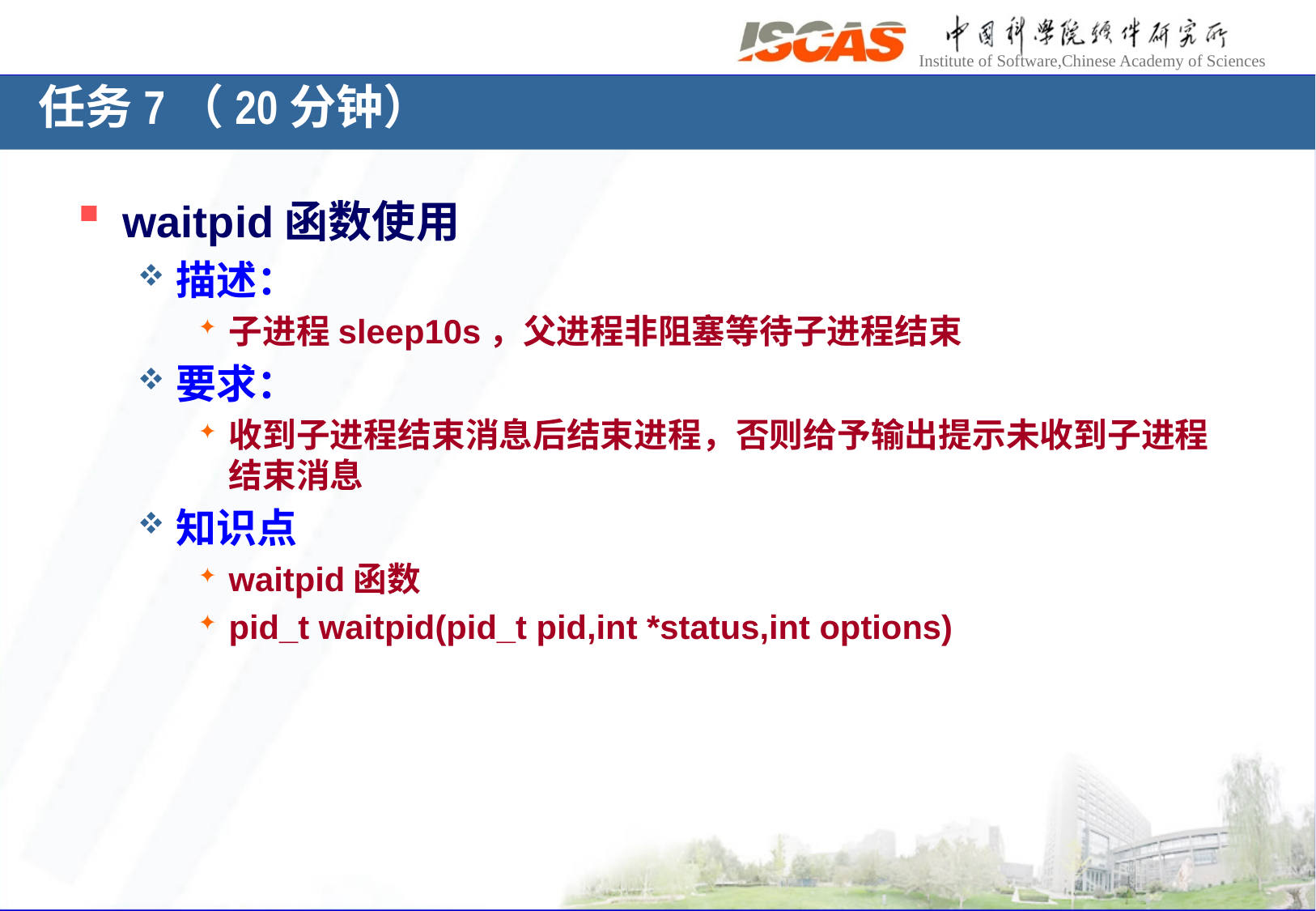

# 任务7（20分钟）
waitpid函数使用
描述：
子进程sleep10s，父进程非阻塞等待子进程结束
要求：
收到子进程结束消息后结束进程，否则给予输出提示未收到子进程结束消息
知识点
waitpid函数
pid_t waitpid(pid_t pid,int *status,int options)